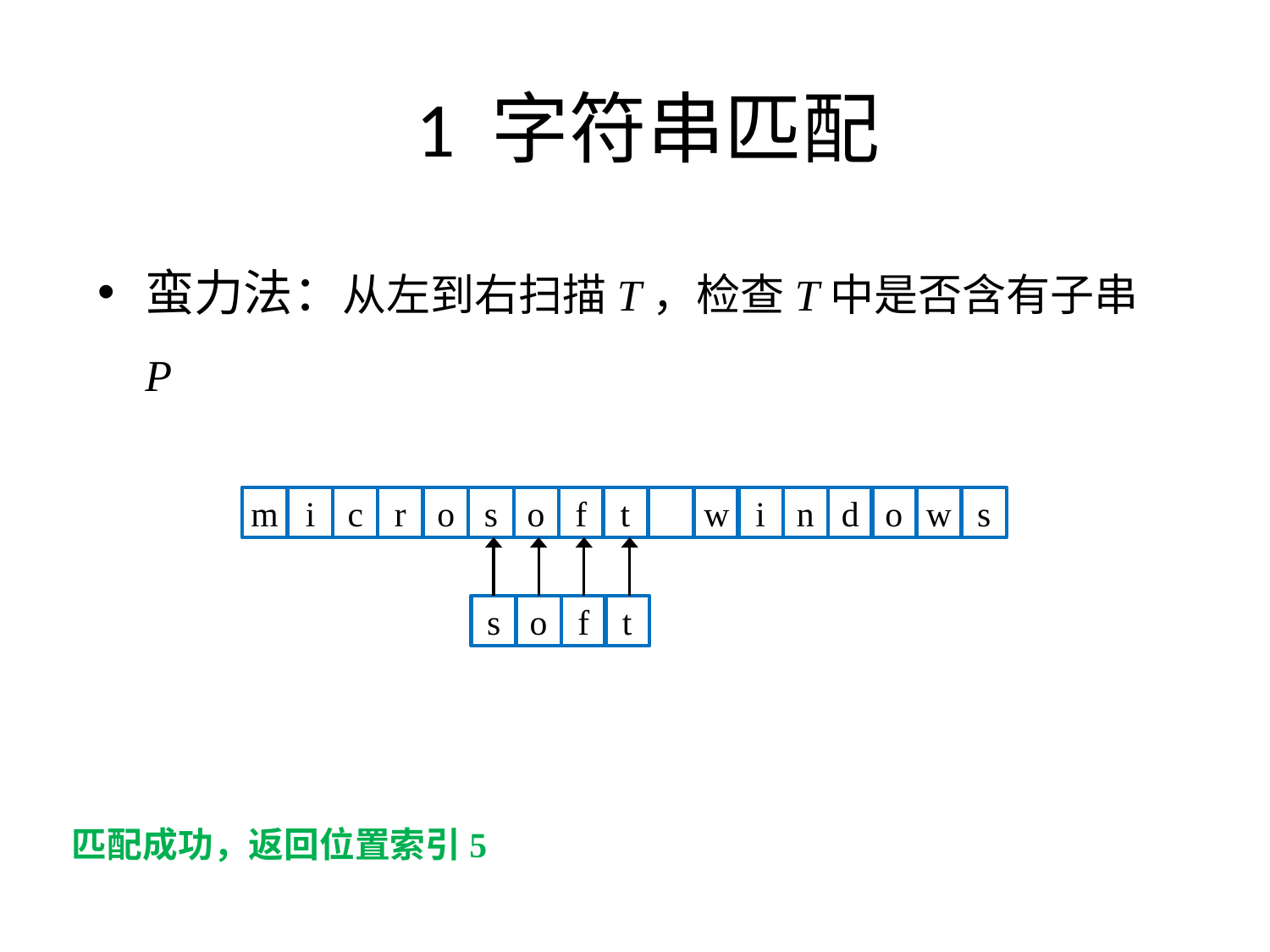

# 1 字符串匹配
蛮力法：从左到右扫描T，检查T中是否含有子串P
m
i
c
r
o
s
o
f
t

w
i
n
d
o
w
s
s
o
f
t
匹配成功，返回位置索引5